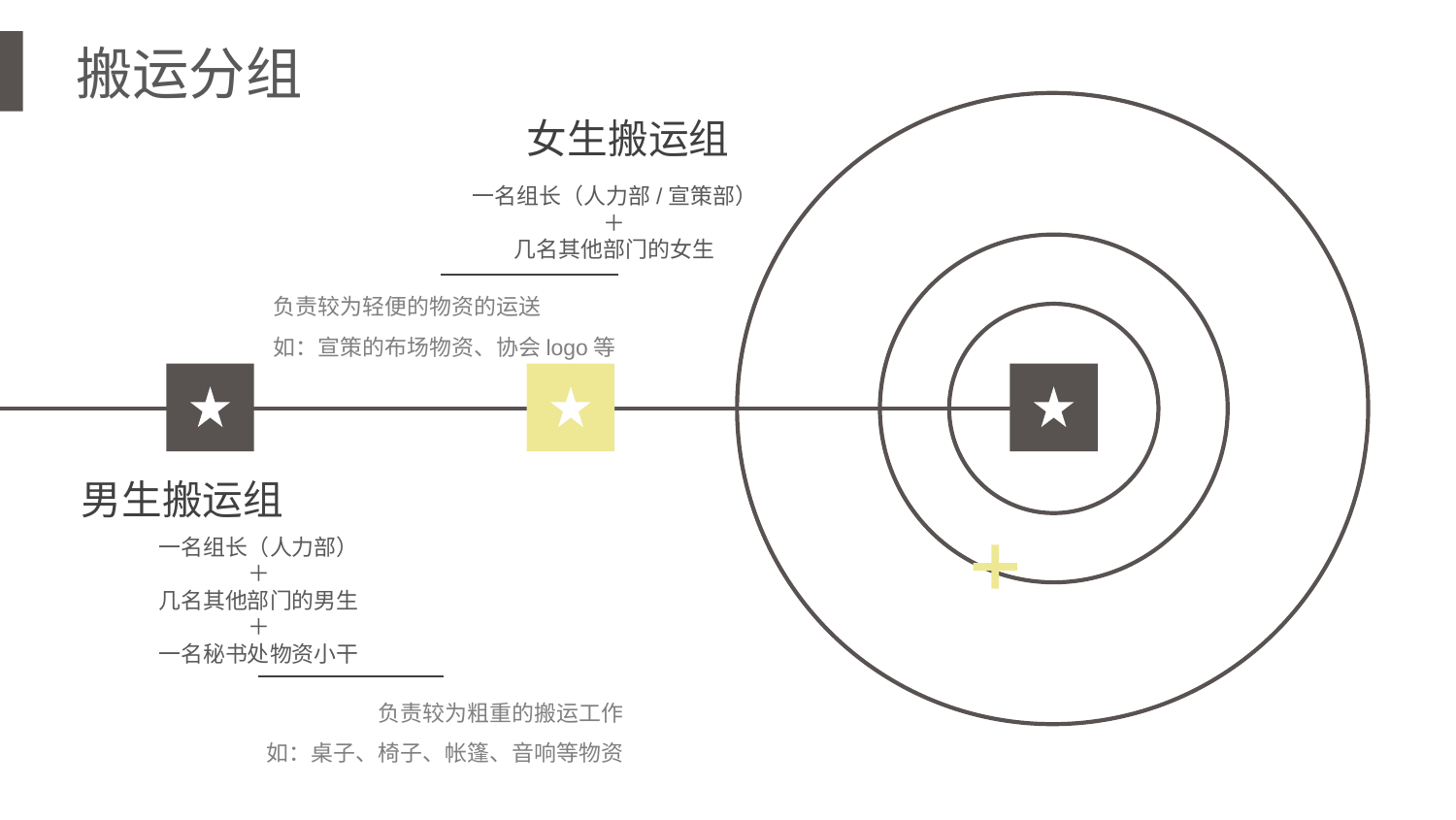

搬运分组

女生搬运组
负责较为轻便的物资的运送
如：宣策的布场物资、协会logo等

一名组长（人力部/宣策部）
＋
几名其他部门的女生

男生搬运组

负责较为粗重的搬运工作
如：桌子、椅子、帐篷、音响等物资
一名组长（人力部）
＋
几名其他部门的男生
＋
一名秘书处物资小干